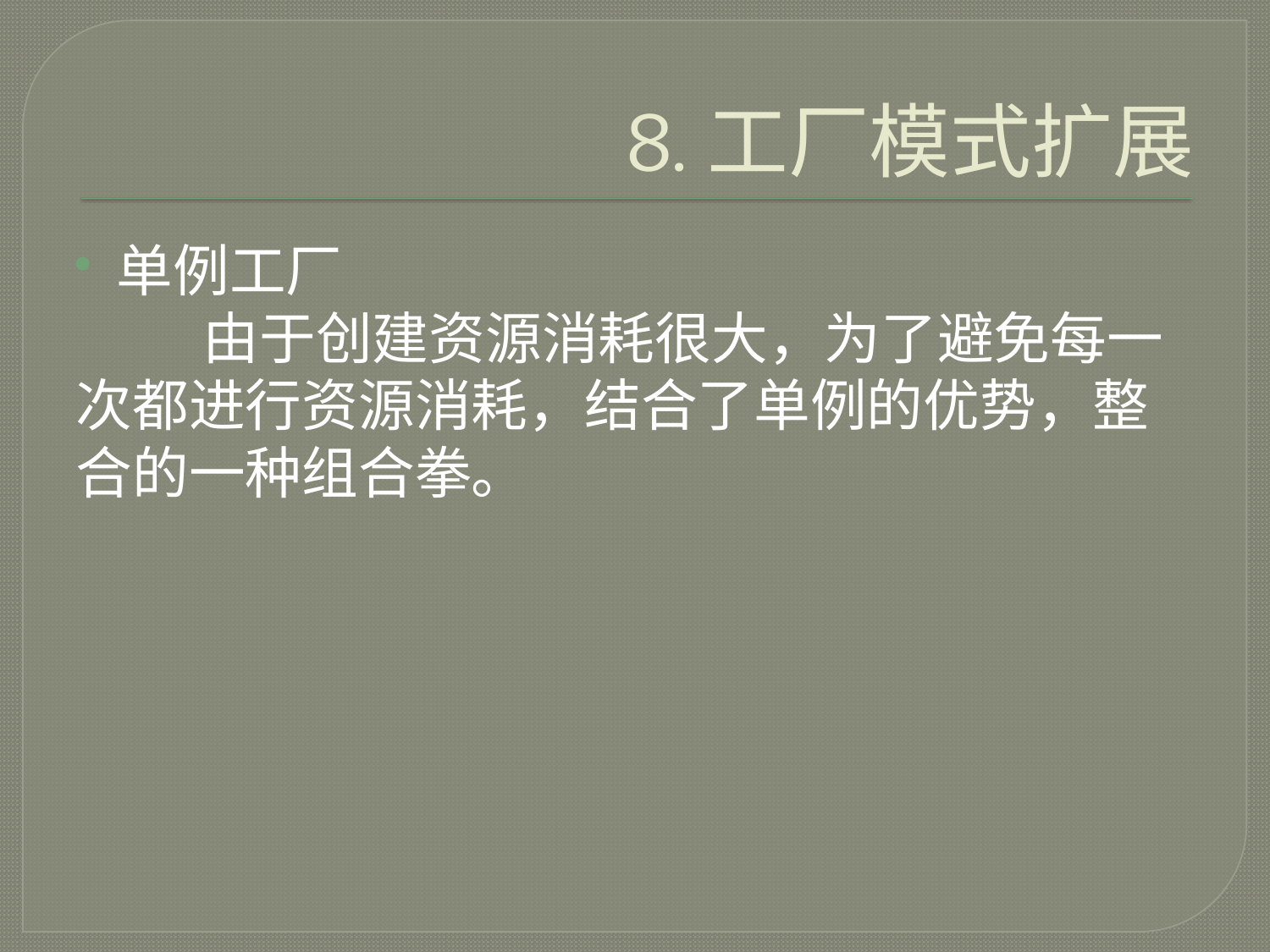

# 8.工厂模式扩展
单例工厂
	由于创建资源消耗很大，为了避免每一次都进行资源消耗，结合了单例的优势，整合的一种组合拳。